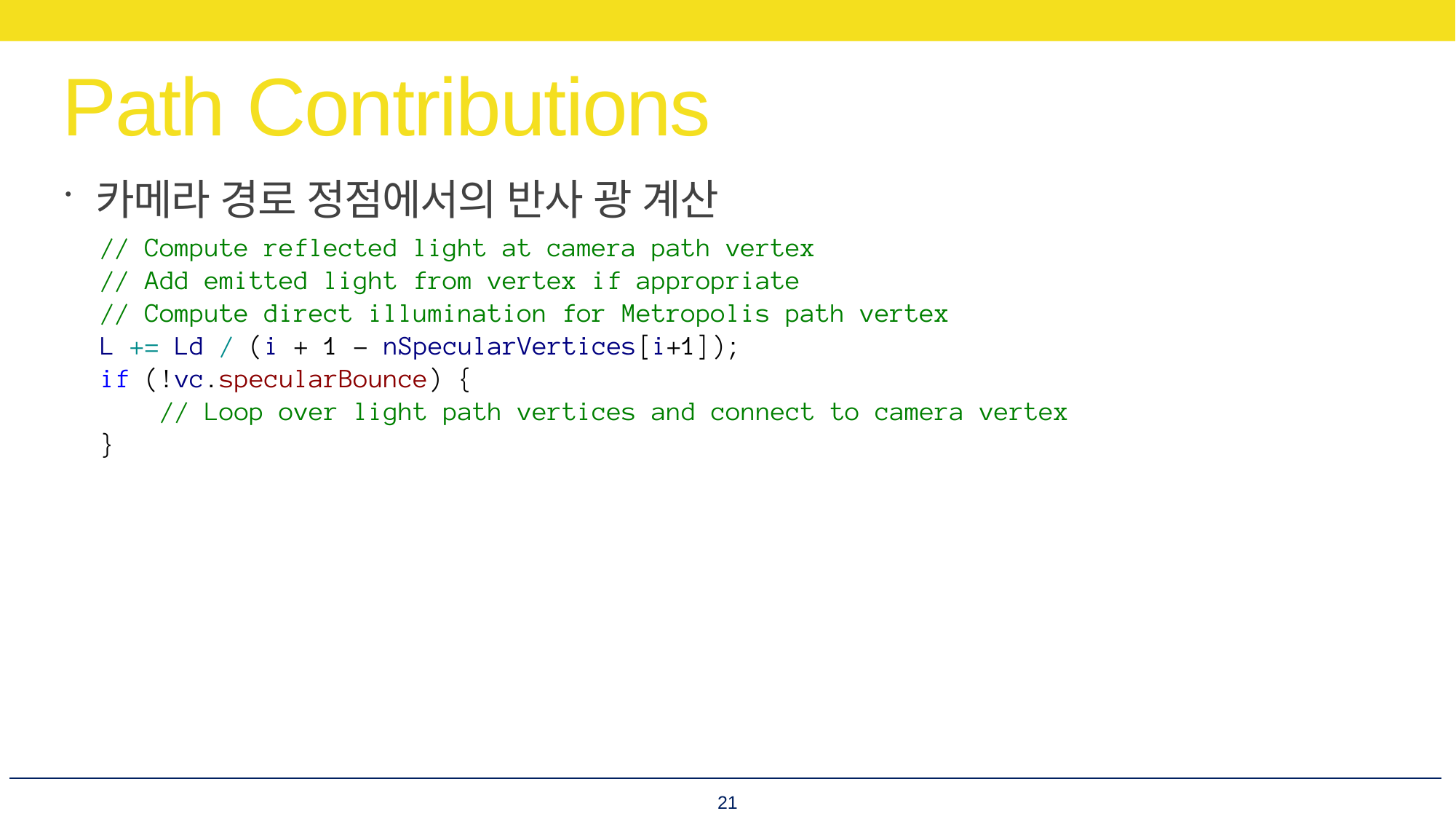

# Path Contributions
카메라 경로 정점에서의 반사 광 계산
// Compute reflected light at camera path vertex
// Add emitted light from vertex if appropriate
// Compute direct illumination for Metropolis path vertex
L += Ld / (i + 1 - nSpecularVertices[i+1]);
if (!vc.specularBounce) {
    // Loop over light path vertices and connect to camera vertex
}
21